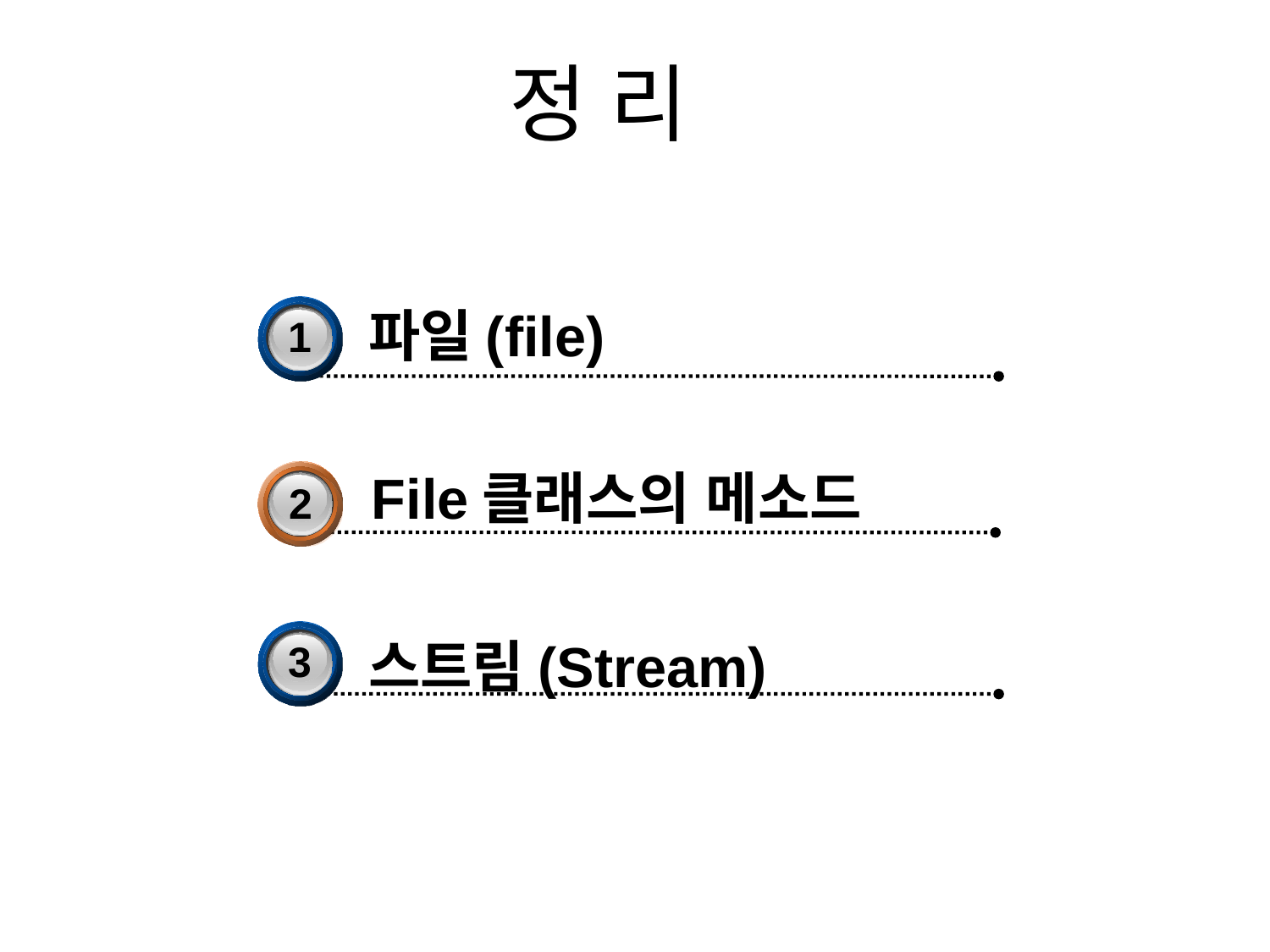

# 정 리
파일(file)

3

1

File클래스의 메소드

2

3

3
스트림(Stream)